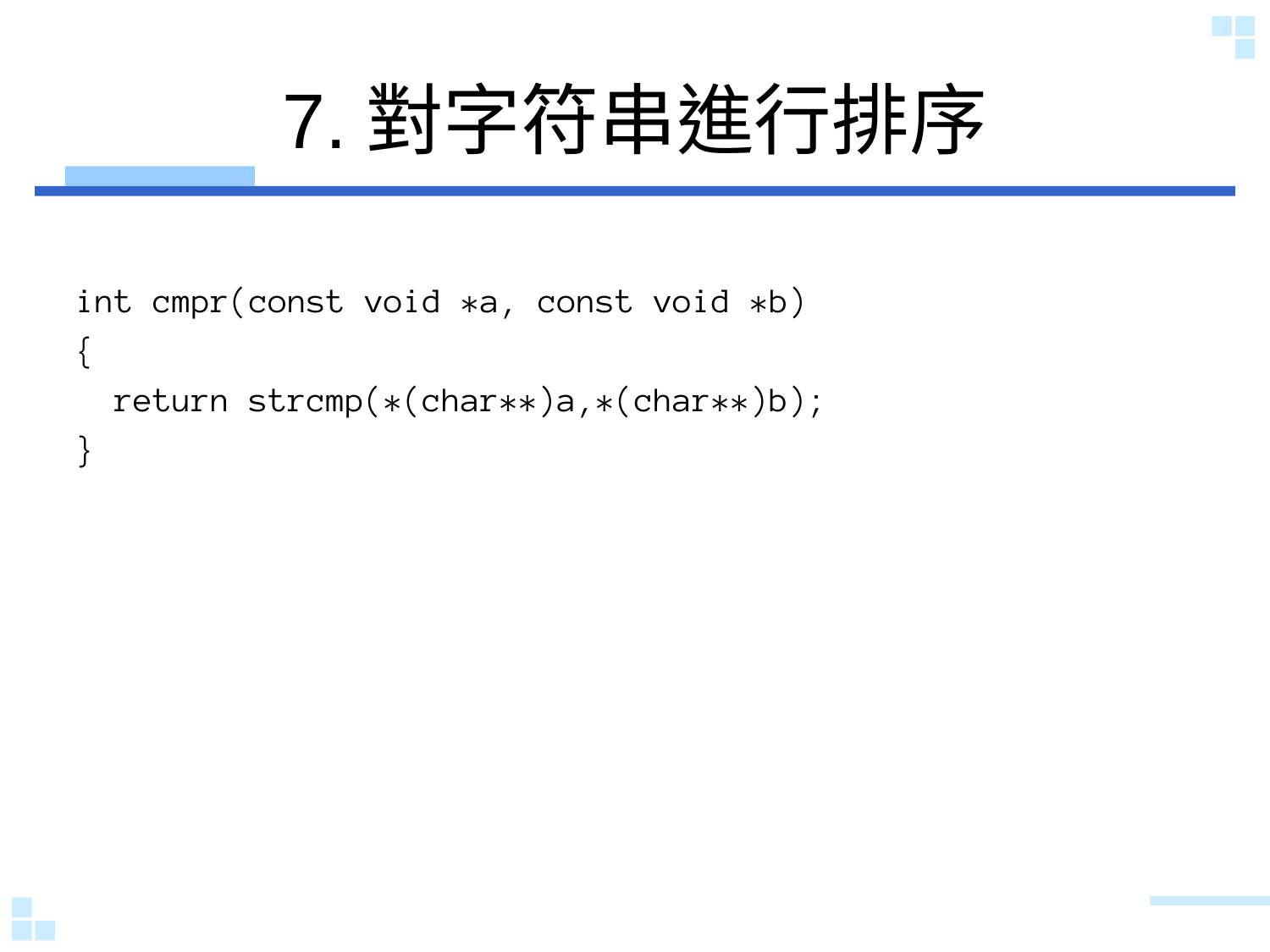

# 7.對字符串進行排序

int cmpr(const void *a, const void *b)
{
  return strcmp(*(char**)a,*(char**)b);
}